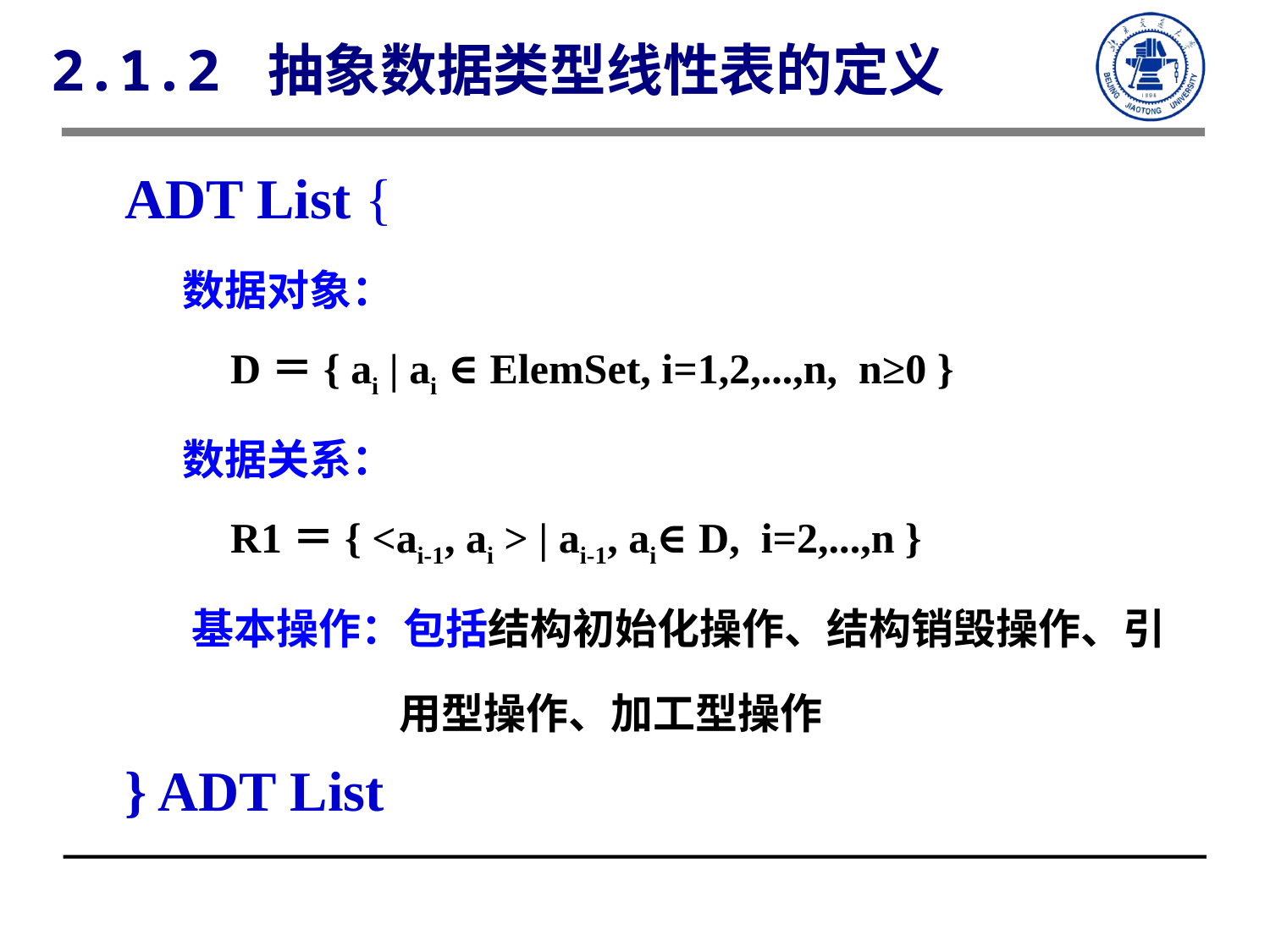

2.1.2 抽象数据类型线性表的定义
ADT List {
     数据对象：
          D＝{ ai | ai ∈ElemSet, i=1,2,...,n,  n≥0 }
     数据关系：
          R1＝{ <ai-1, ai > | ai-1, ai∈D,  i=2,...,n }
      基本操作：包括结构初始化操作、结构销毁操作、引用型操作、加工型操作
} ADT List